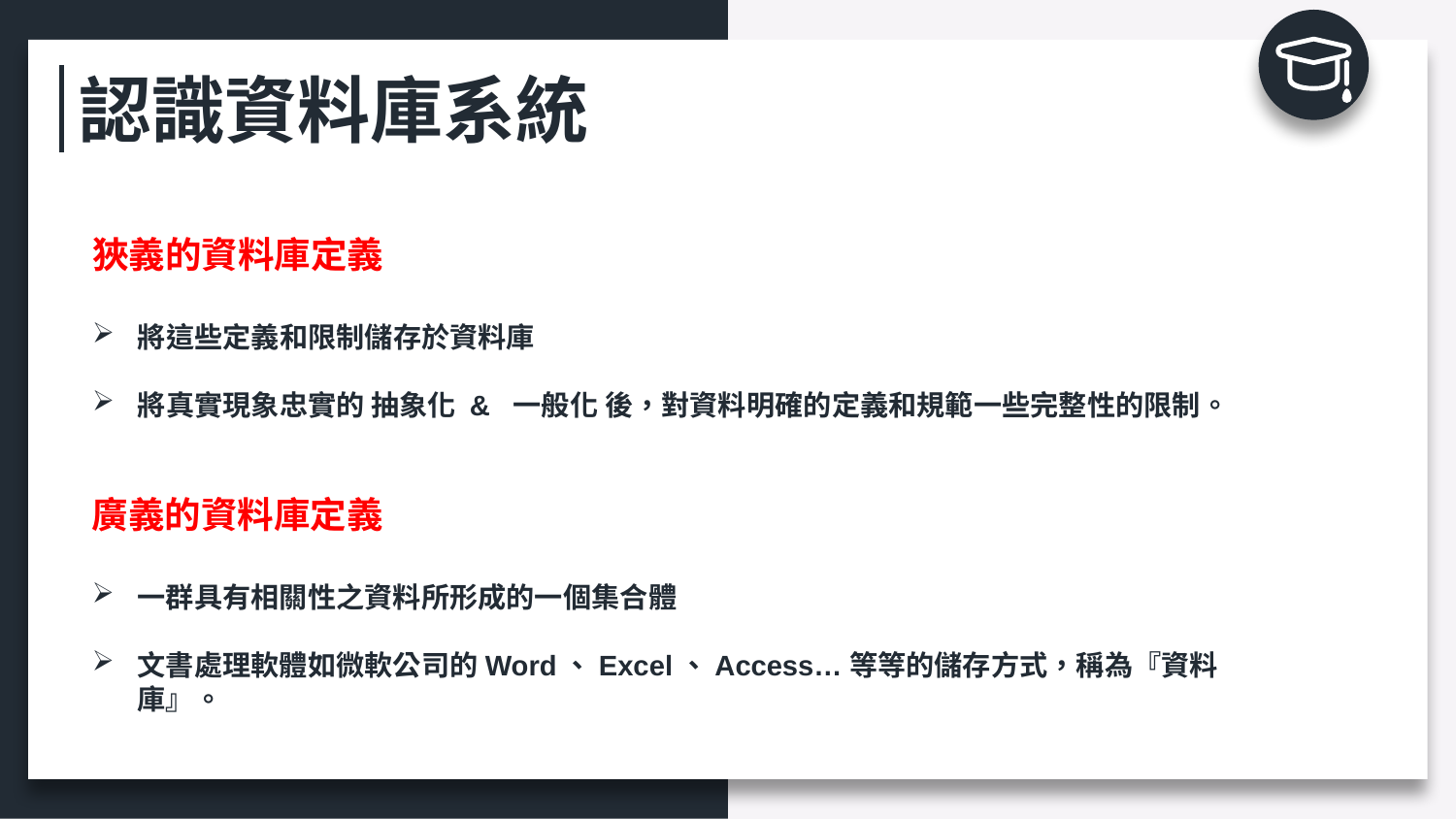

認識資料庫系統
狹義的資料庫定義

將這些定義和限制儲存於資料庫

將真實現象忠實的 抽象化 &  一般化 後，對資料明確的定義和規範一些完整性的限制。
廣義的資料庫定義

一群具有相關性之資料所形成的一個集合體

文書處理軟體如微軟公司的Word、Excel、Access…等等的儲存方式，稱為『資料庫』。